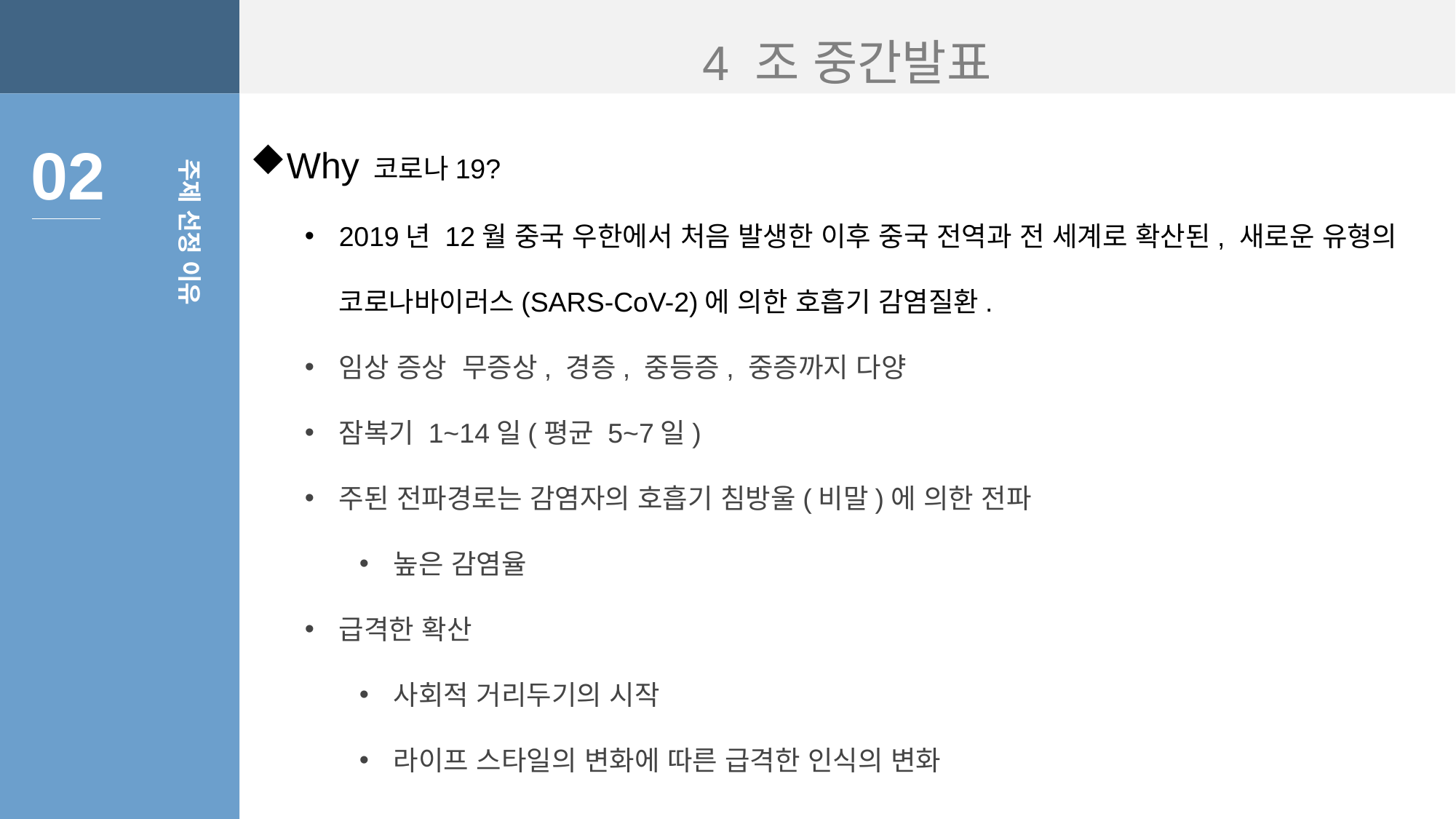

4 조 중간발표
주제 선정 이유

Why 코로나19?
2019년 12월 중국 우한에서 처음 발생한 이후 중국 전역과 전 세계로 확산된, 새로운 유형의 코로나바이러스(SARS-CoV-2)에 의한 호흡기 감염질환.
임상 증상  무증상, 경증, 중등증, 중증까지 다양
잠복기 1~14일(평균 5~7일)
주된 전파경로는 감염자의 호흡기 침방울(비말)에 의한 전파
높은 감염율
급격한 확산
사회적 거리두기의 시작
라이프 스타일의 변화에 따른 급격한 인식의 변화
02